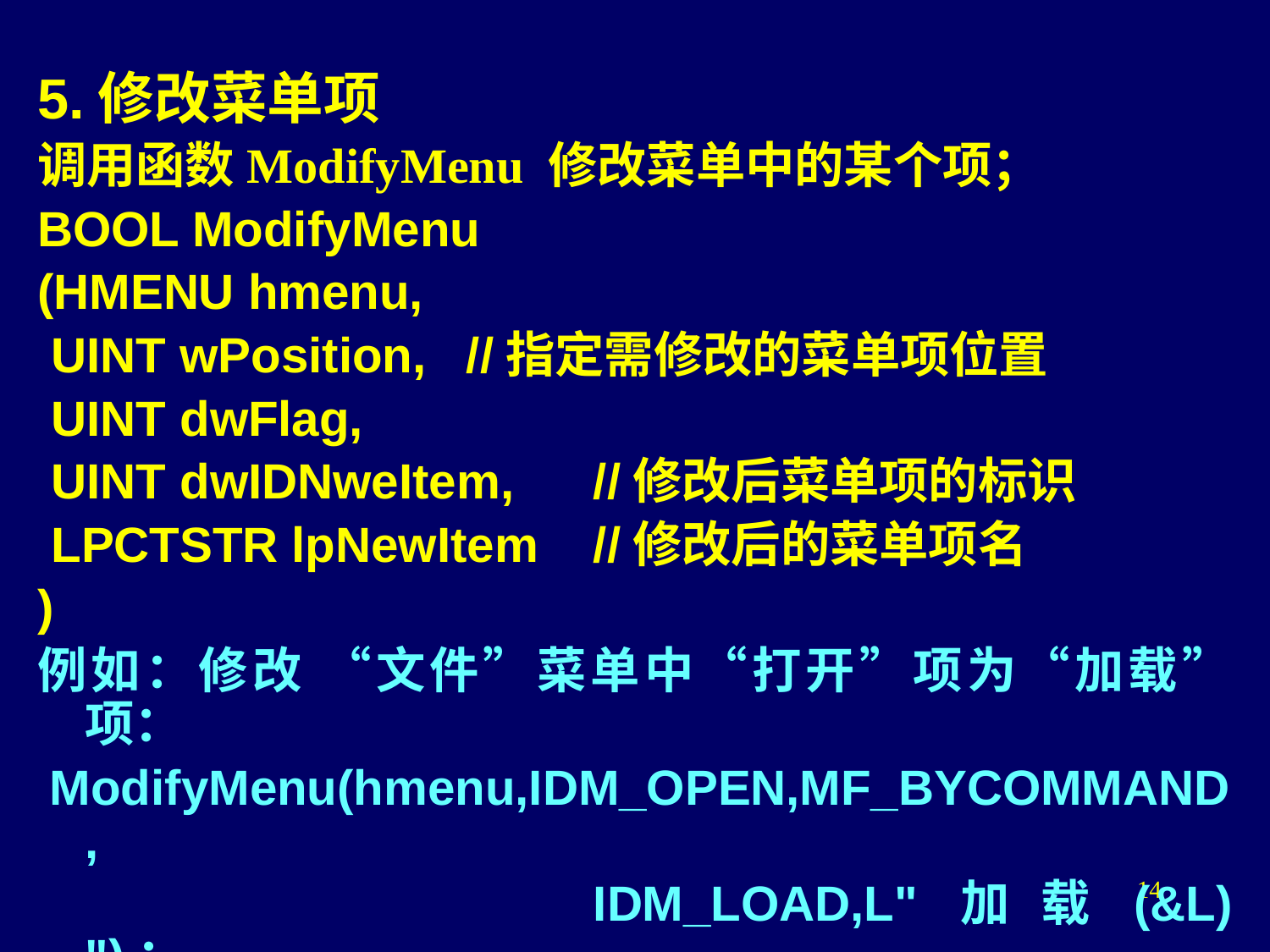

5.修改菜单项
调用函数ModifyMenu 修改菜单中的某个项；
BOOL ModifyMenu
(HMENU hmenu,
 UINT wPosition,	//指定需修改的菜单项位置
 UINT dwFlag,
 UINT dwIDNweItem,	//修改后菜单项的标识
 LPCTSTR lpNewItem	//修改后的菜单项名
)
例如：修改 “文件”菜单中“打开”项为“加载”项：
 ModifyMenu(hmenu,IDM_OPEN,MF_BYCOMMAND,
					IDM_LOAD,L"加载(&L) ")；
14